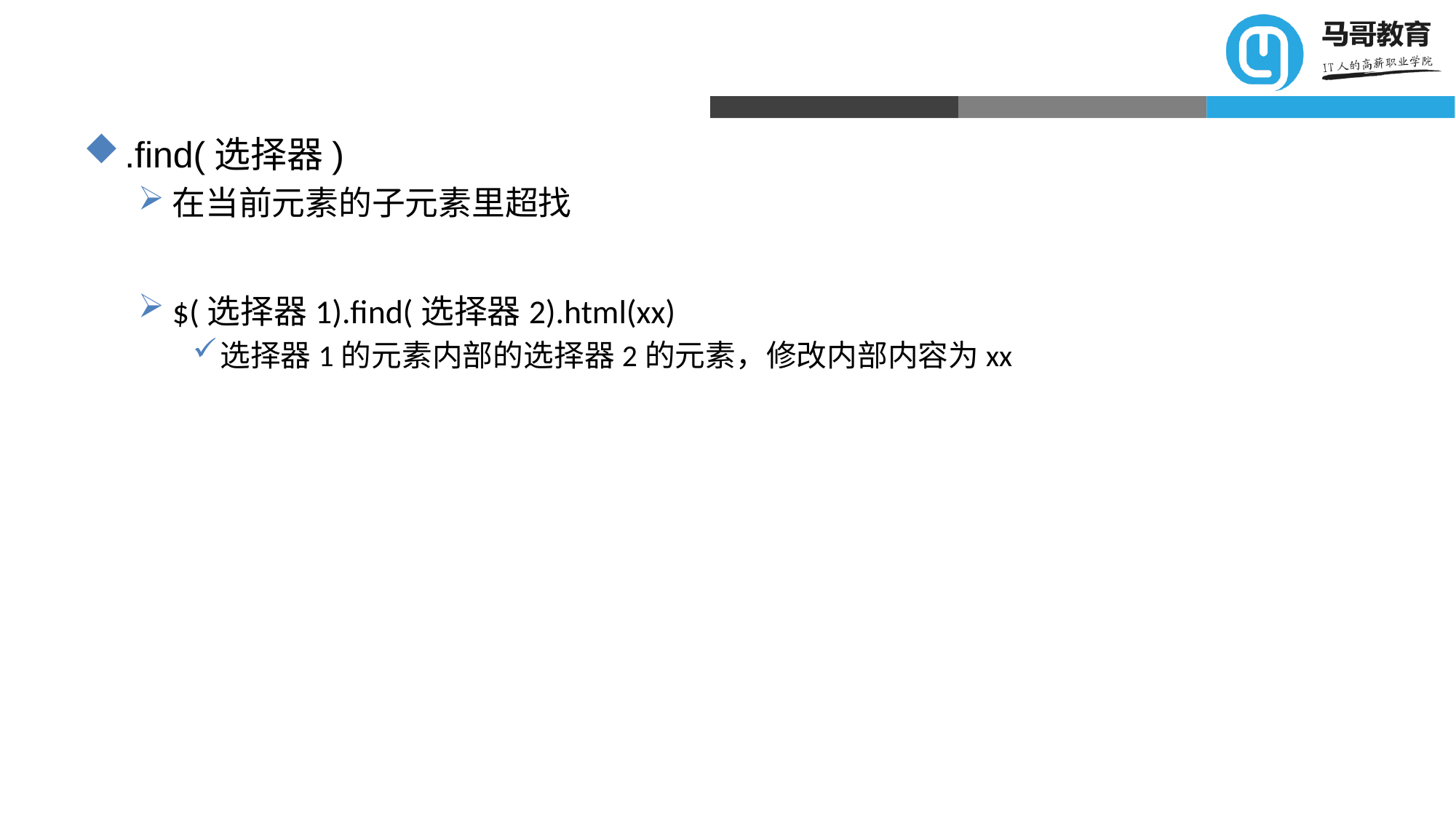

#
.find(选择器)
在当前元素的子元素里超找

$(选择器1).find(选择器2).html(xx)
选择器1的元素内部的选择器2的元素，修改内部内容为xx